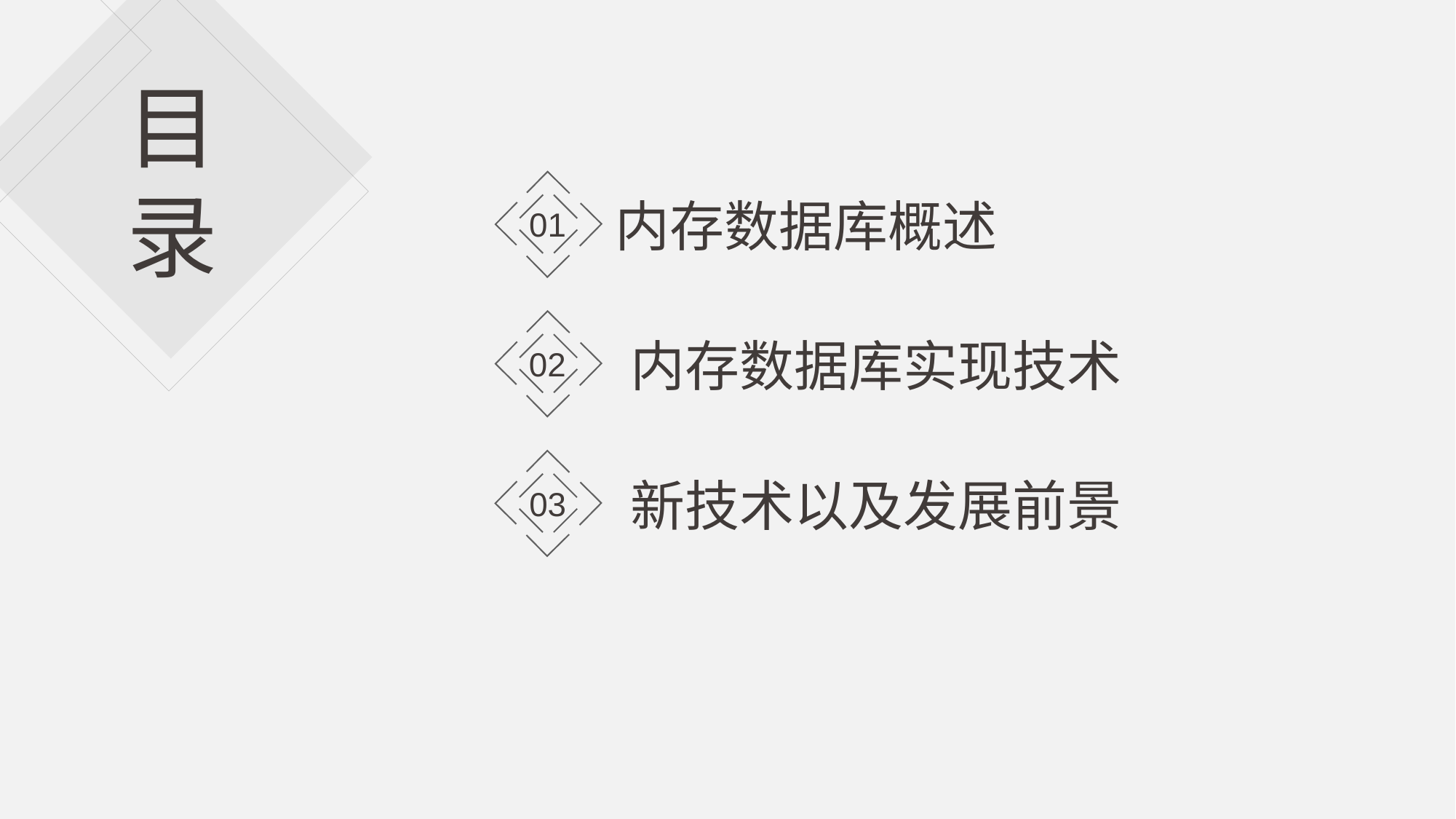

目录

01
内存数据库概述

02
内存数据库实现技术

03
新技术以及发展前景